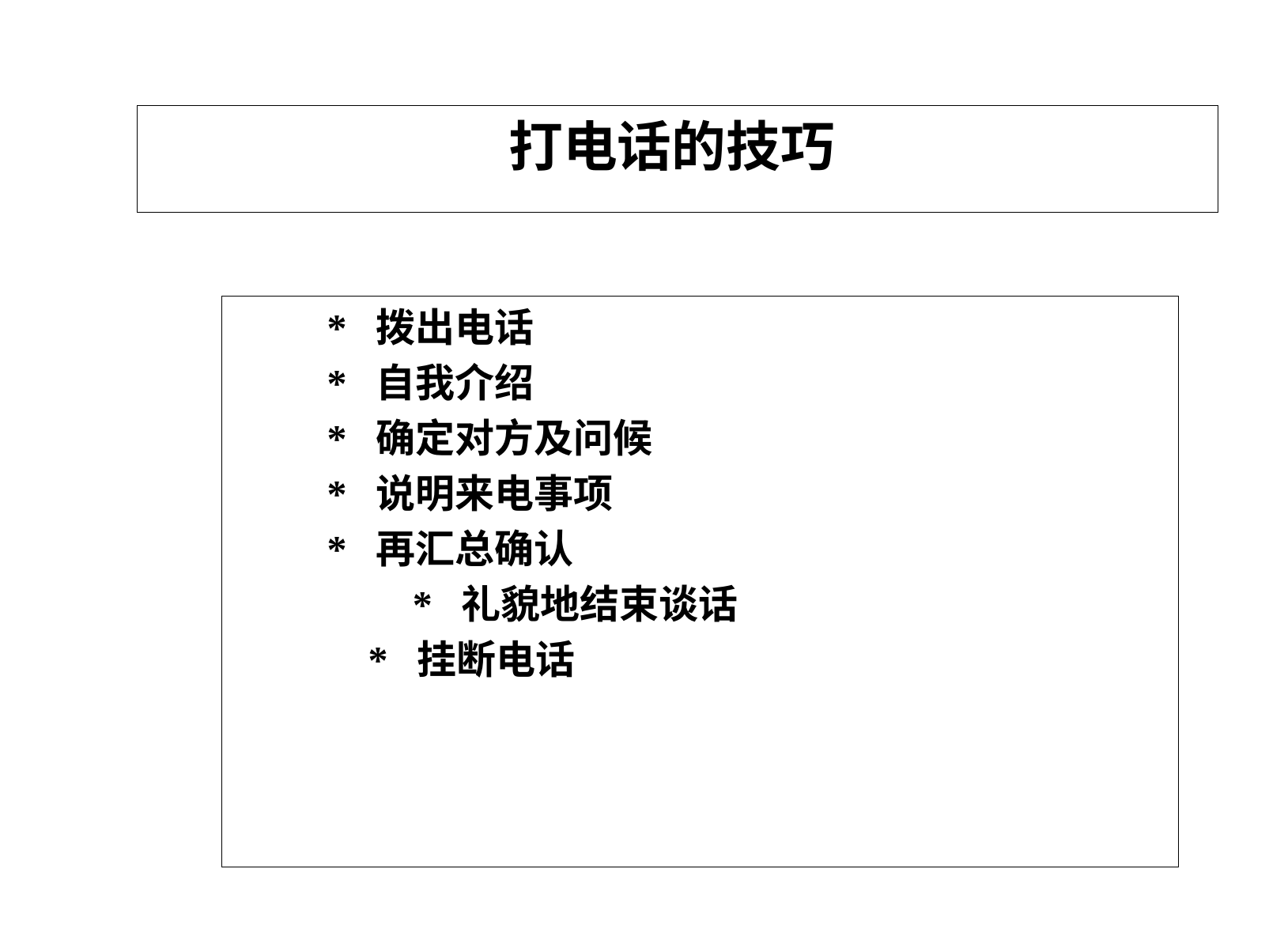

# 打电话的技巧
         *  拨出电话
         *  自我介绍
         *  确定对方及问候
         *  说明来电事项
         *  再汇总确认
                  *  礼貌地结束谈话
               *  挂断电话